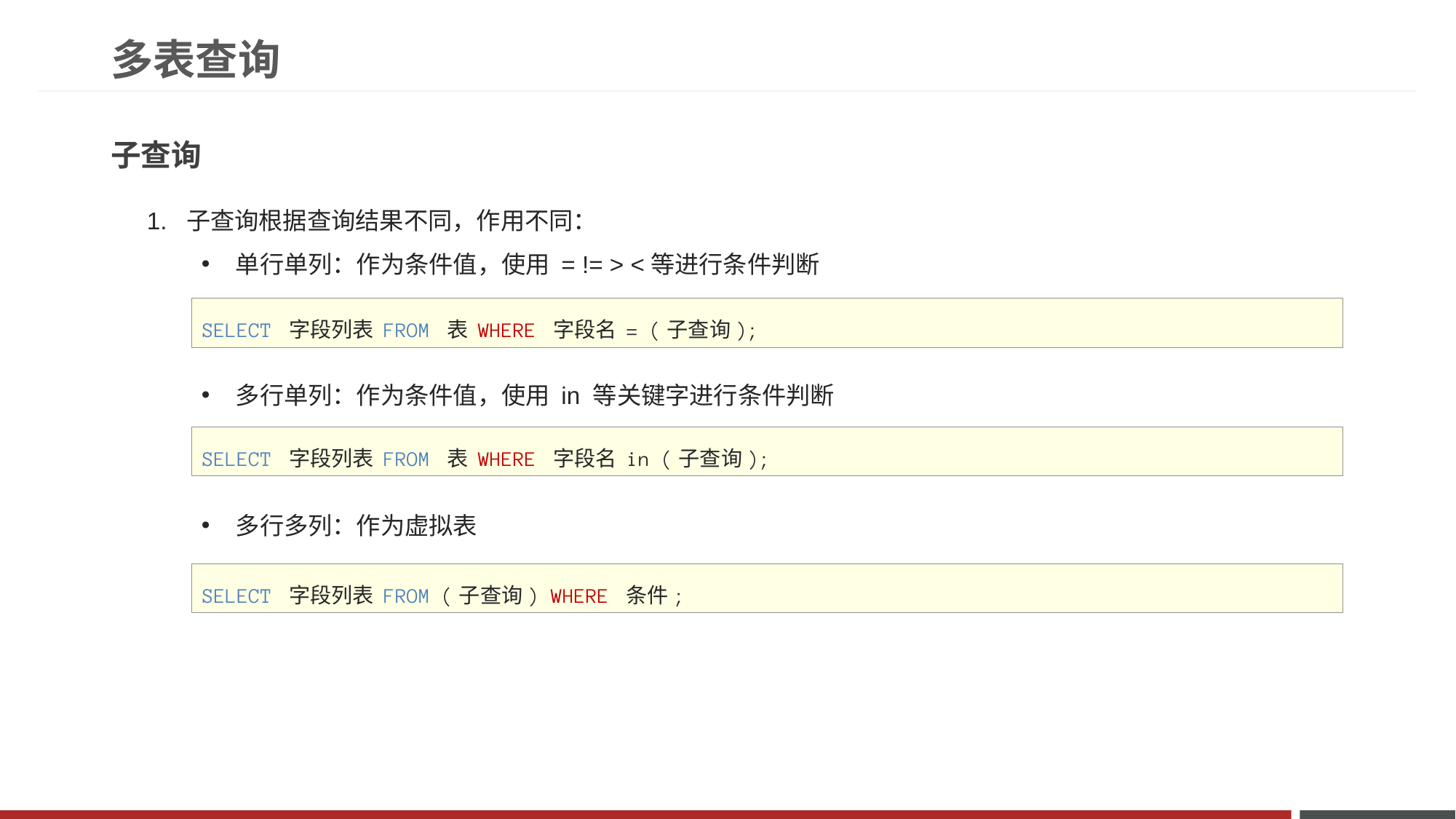

多表查询
子查询
1.  子查询根据查询结果不同，作用不同：
单行单列：作为条件值，使用 = != > <等进行条件判断

多行单列：作为条件值，使用 in 等关键字进行条件判断

多行多列：作为虚拟表
SELECT 字段列表 FROM 表 WHERE 字段名 = (子查询);
SELECT 字段列表 FROM 表 WHERE 字段名 in (子查询);
SELECT 字段列表 FROM (子查询) WHERE 条件;